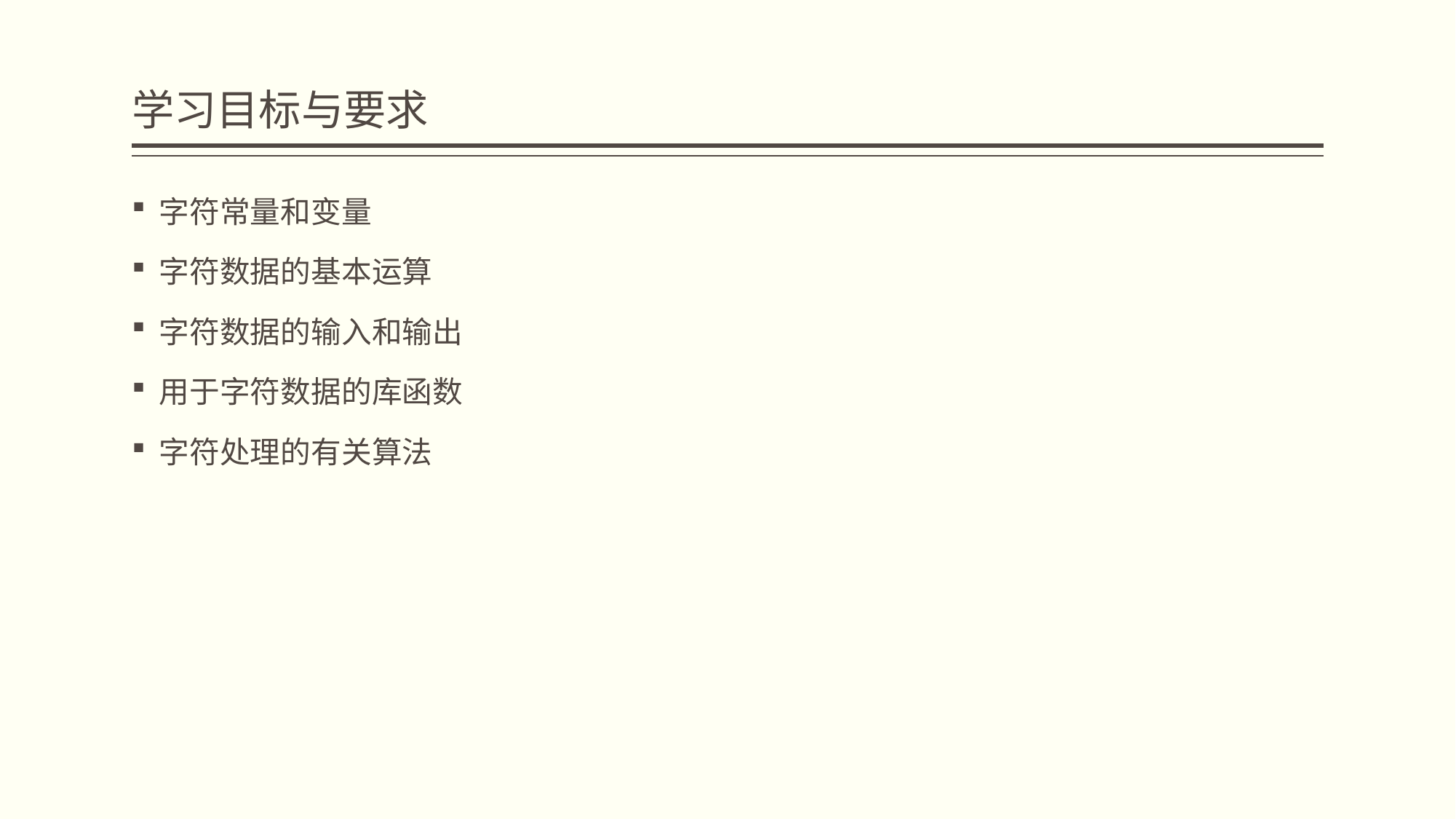

# 学习目标与要求
字符常量和变量
字符数据的基本运算
字符数据的输入和输出
用于字符数据的库函数
字符处理的有关算法